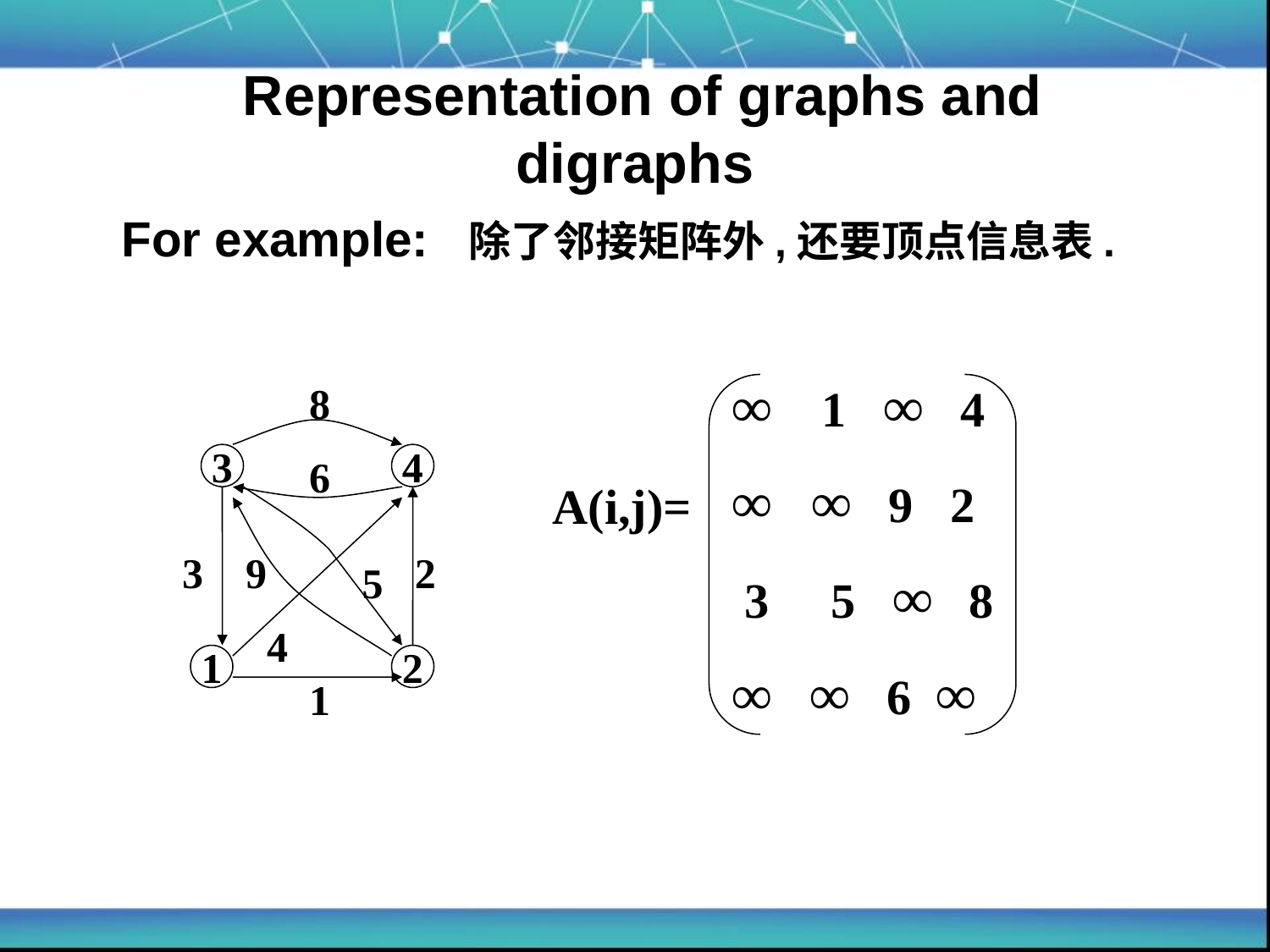

Representation of graphs and digraphs
 For example:  除了邻接矩阵外,还要顶点信息表.
∞    1   ∞   4
∞   ∞   9   2
 3     5   ∞   8
∞   ∞   6  ∞

A(i,j)=
8

3
6
4

3
9
2
5
4
1
2
  1